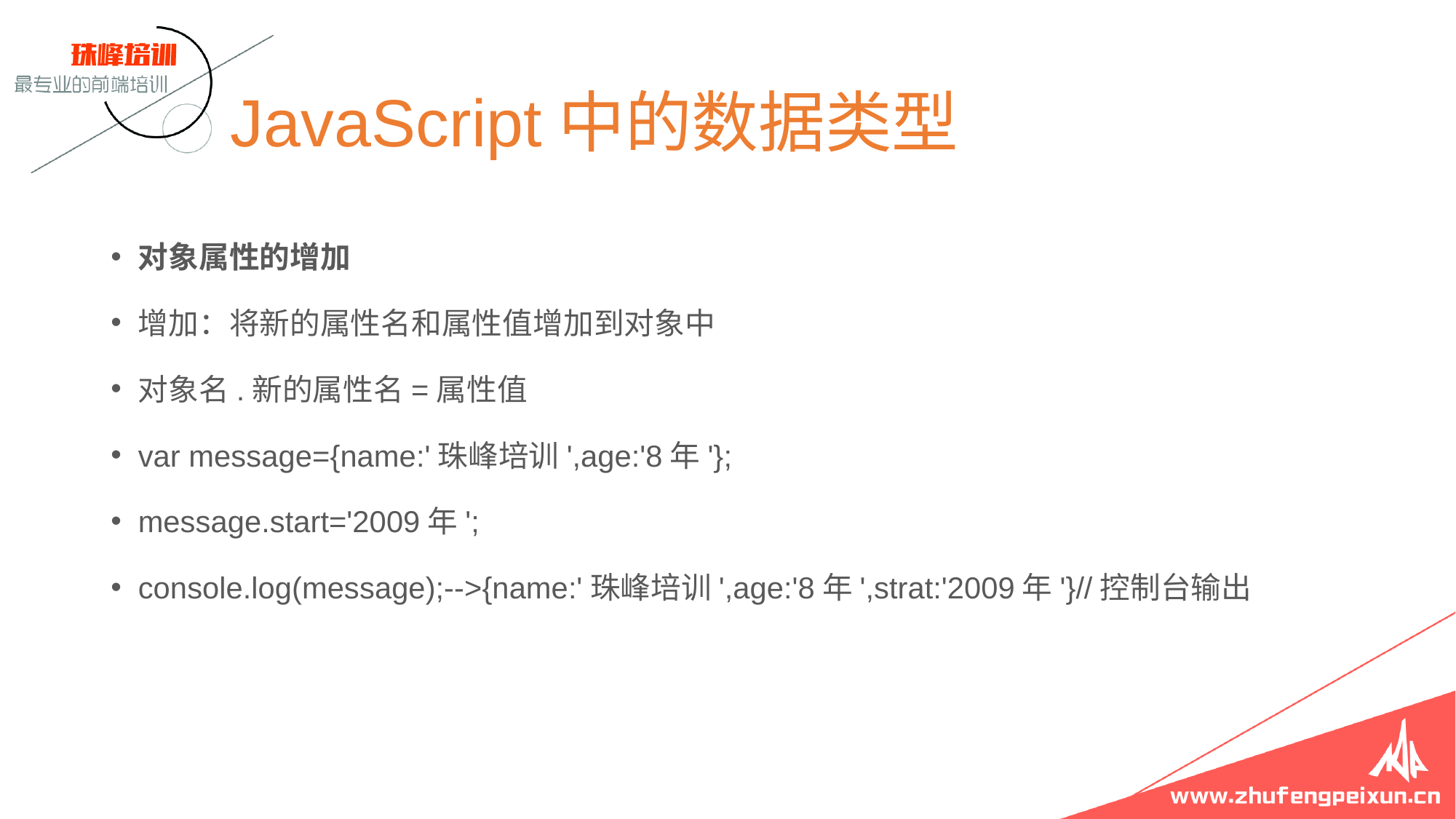

# JavaScript中的数据类型
对象属性的增加
增加：将新的属性名和属性值增加到对象中
对象名.新的属性名=属性值
var message={name:'珠峰培训',age:'8年'};
message.start='2009年';
console.log(message);-->{name:'珠峰培训',age:'8年',strat:'2009年'}//控制台输出